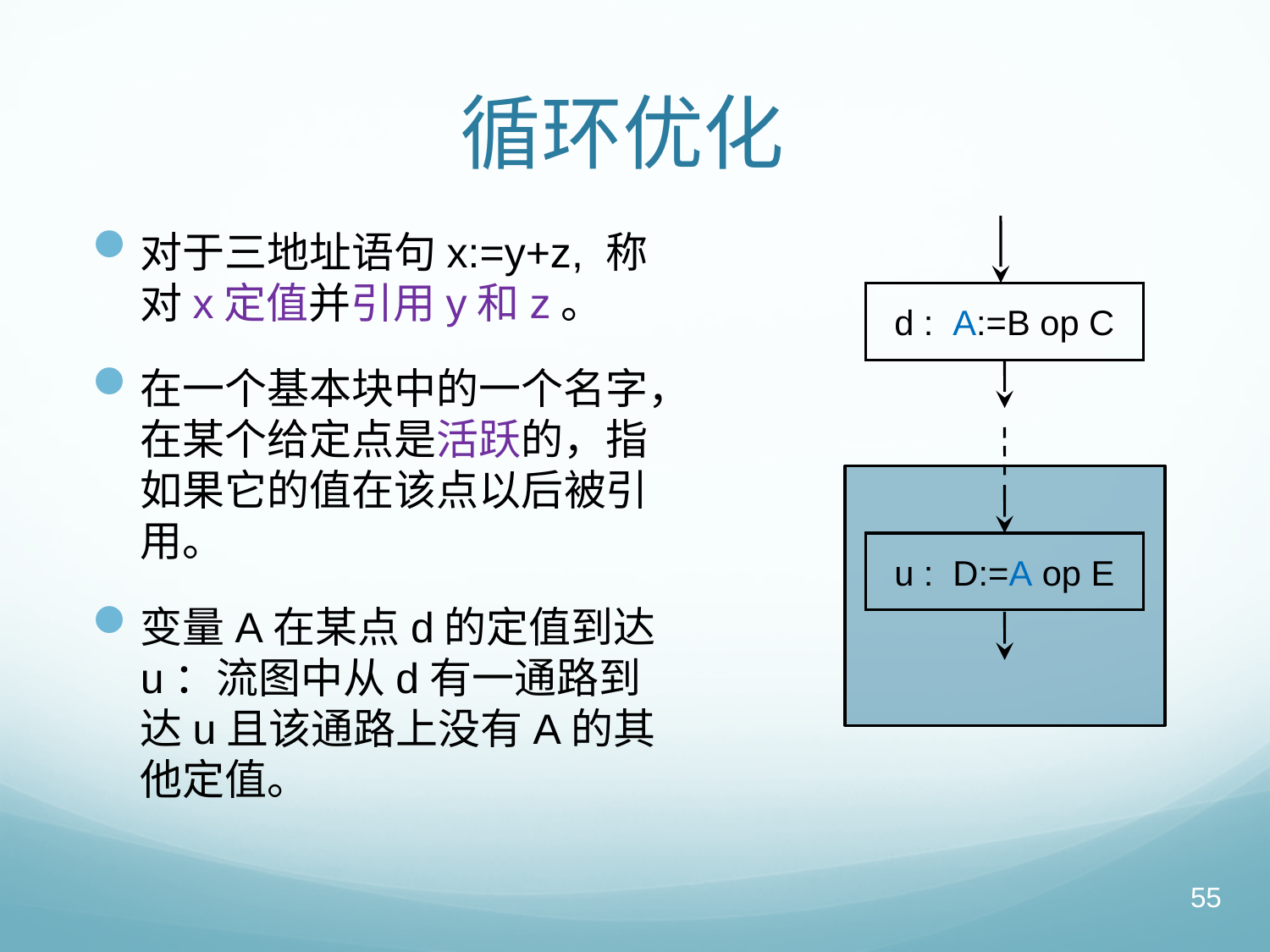

# 循环优化

d :  A:=B op C

u :  D:=A op E

对于三地址语句x:=y+z, 称对x定值并引用y和z。
在一个基本块中的一个名字，在某个给定点是活跃的，指如果它的值在该点以后被引用。
变量A在某点d的定值到达u：流图中从d有一通路到达u且该通路上没有A的其他定值。

55